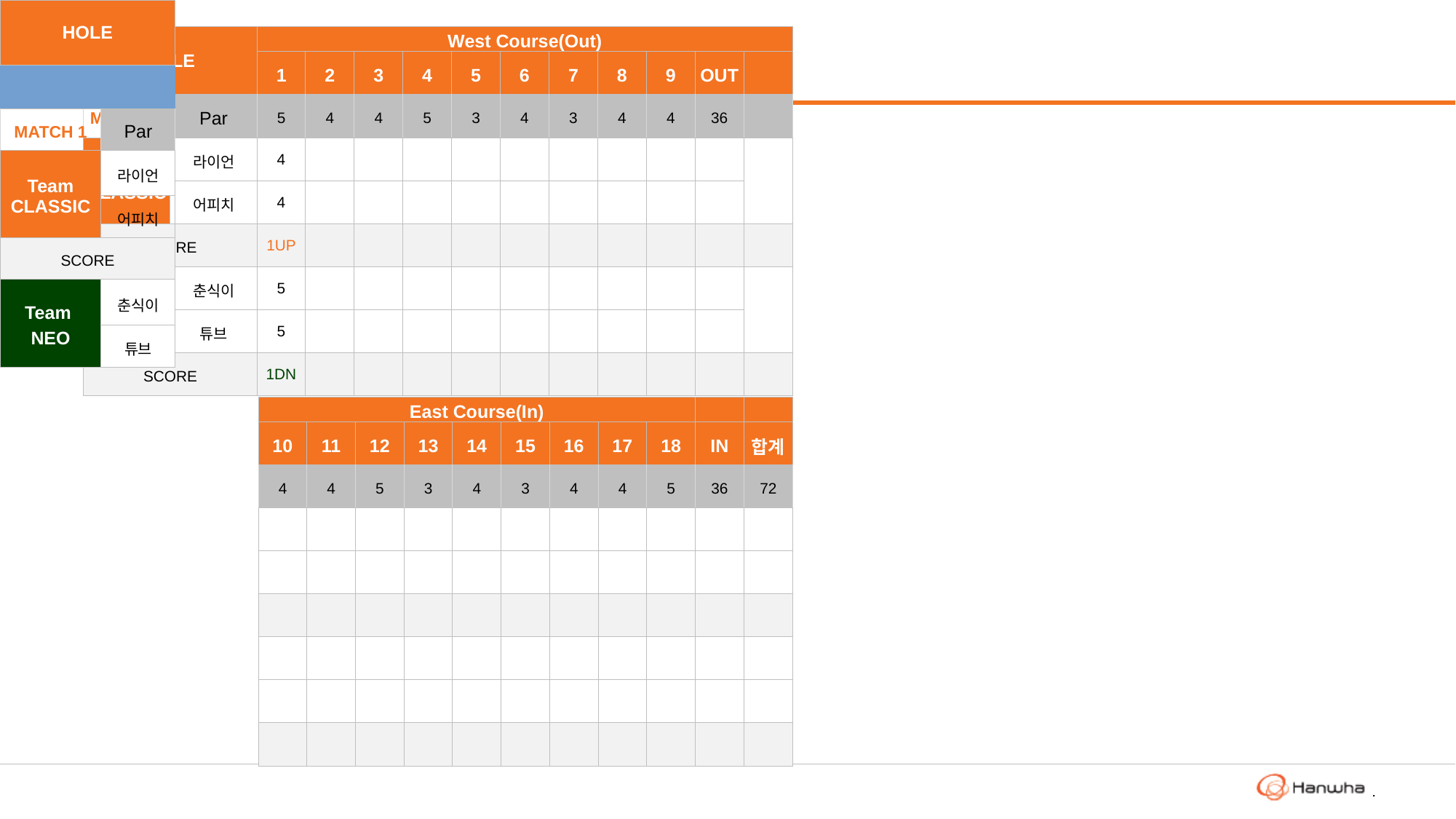

| HOLE |  | West Course(Out) |  |  |  |  |  |  |  |  |  |  |
| --- | --- | --- | --- | --- | --- | --- | --- | --- | --- | --- | --- | --- |
|  |  | 1 | 2 | 3 | 4 | 5 | 6 | 7 | 8 | 9 | OUT |  |
| MATCH 1 | Par | 5 | 4 | 4 | 5 | 3 | 4 | 3 | 4 | 4 | 36 |  |
| Team CLASSIC | 라이언 | 4 |  |  |  |  |  |  |  |  |  |  |
|  | 어피치 | 4 |  |  |  |  |  |  |  |  |  |  |
| SCORE |  | 1UP |  |  |  |  |  |  |  |  |  |  |
| Team NEO | 춘식이 | 5 |  |  |  |  |  |  |  |  |  |  |
|  | 튜브 | 5 |  |  |  |  |  |  |  |  |  |  |
| SCORE |  | 1DN |  |  |  |  |  |  |  |  |  |  |
| East Course(In) |  |  |  |  |  |  |  |  |  |  |
| --- | --- | --- | --- | --- | --- | --- | --- | --- | --- | --- |
| 10 | 11 | 12 | 13 | 14 | 15 | 16 | 17 | 18 | IN | 합계 |
| 4 | 4 | 5 | 3 | 4 | 3 | 4 | 4 | 5 | 36 | 72 |
|  |  |  |  |  |  |  |  |  |  |  |
|  |  |  |  |  |  |  |  |  |  |  |
|  |  |  |  |  |  |  |  |  |  |  |
|  |  |  |  |  |  |  |  |  |  |  |
|  |  |  |  |  |  |  |  |  |  |  |
|  |  |  |  |  |  |  |  |  |  |  |
| HOLE |  |
| --- | --- |
|  |  |
| MATCH 1 | Par |
| Team CLASSIC | 라이언 |
|  | 어피치 |
| SCORE |  |
| Team NEO | 춘식이 |
|  | 튜브 |
| SCORE |  |